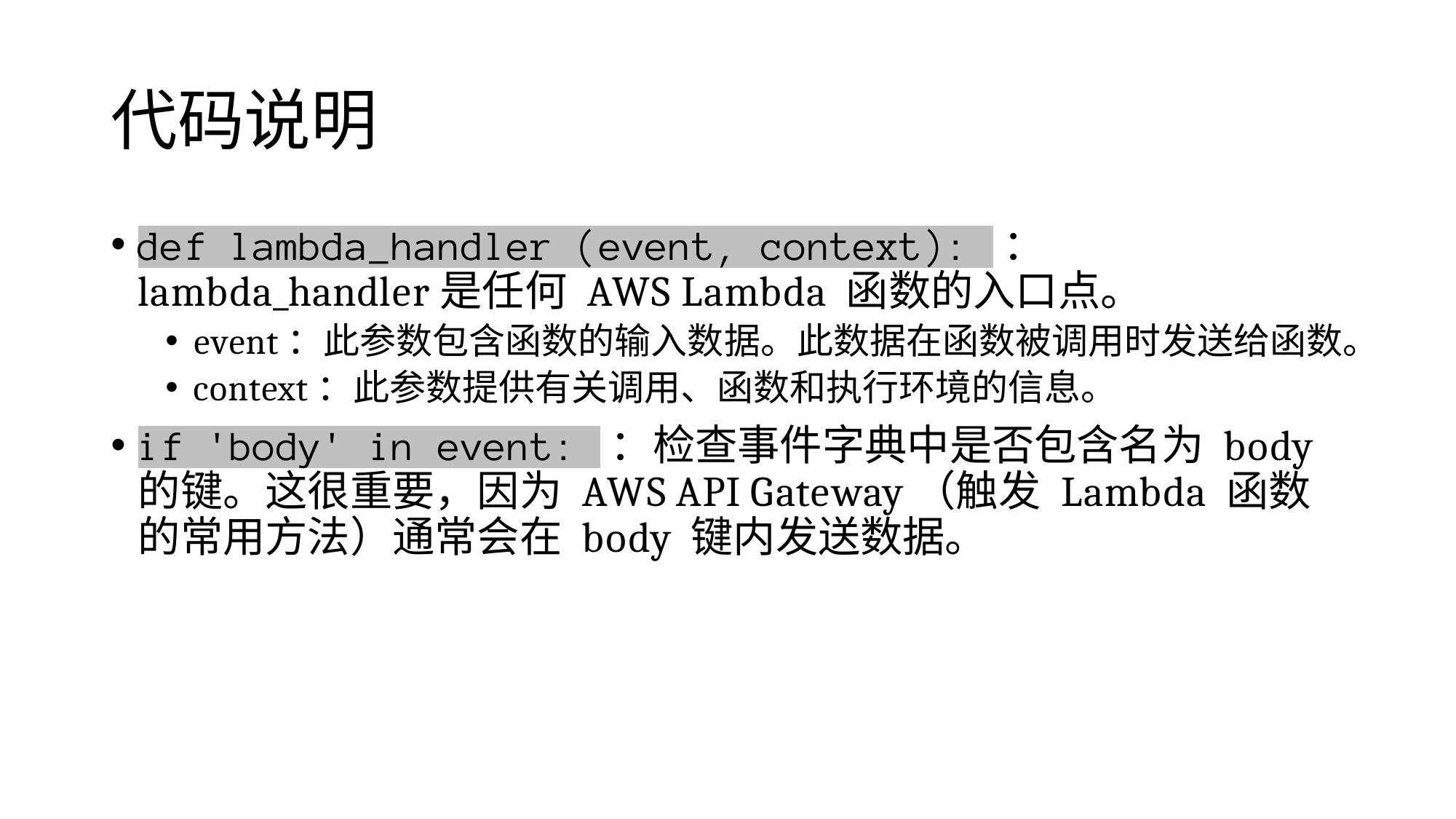

# 代码说明
def lambda_handler (event, context): ： lambda_handler是任何 AWS Lambda 函数的入口点。
event：此参数包含函数的输入数据。此数据在函数被调用时发送给函数。
context：此参数提供有关调用、函数和执行环境的信息。
if 'body' in event: ：检查事件字典中是否包含名为 body 的键。这很重要，因为 AWS API Gateway（触发 Lambda 函数的常用方法）通常会在 body 键内发送数据。